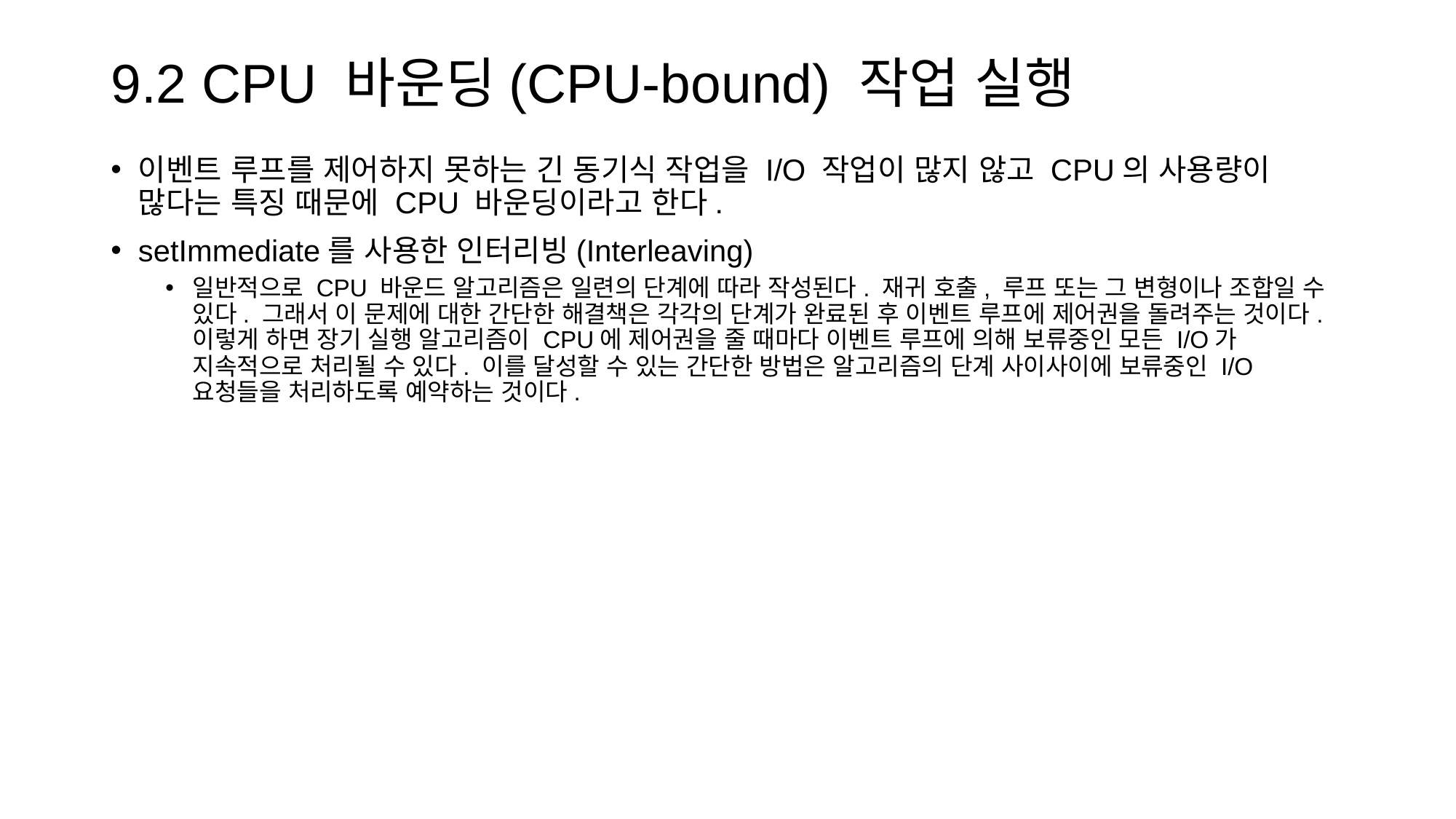

# 9.2 CPU 바운딩(CPU-bound) 작업 실행
이벤트 루프를 제어하지 못하는 긴 동기식 작업을 I/O 작업이 많지 않고 CPU의 사용량이 많다는 특징 때문에 CPU 바운딩이라고 한다.
setImmediate를 사용한 인터리빙(Interleaving)
일반적으로 CPU 바운드 알고리즘은 일련의 단계에 따라 작성된다. 재귀 호출, 루프 또는 그 변형이나 조합일 수 있다. 그래서 이 문제에 대한 간단한 해결책은 각각의 단계가 완료된 후 이벤트 루프에 제어권을 돌려주는 것이다. 이렇게 하면 장기 실행 알고리즘이 CPU에 제어권을 줄 때마다 이벤트 루프에 의해 보류중인 모든 I/O가 지속적으로 처리될 수 있다. 이를 달성할 수 있는 간단한 방법은 알고리즘의 단계 사이사이에 보류중인 I/O 요청들을 처리하도록 예약하는 것이다.